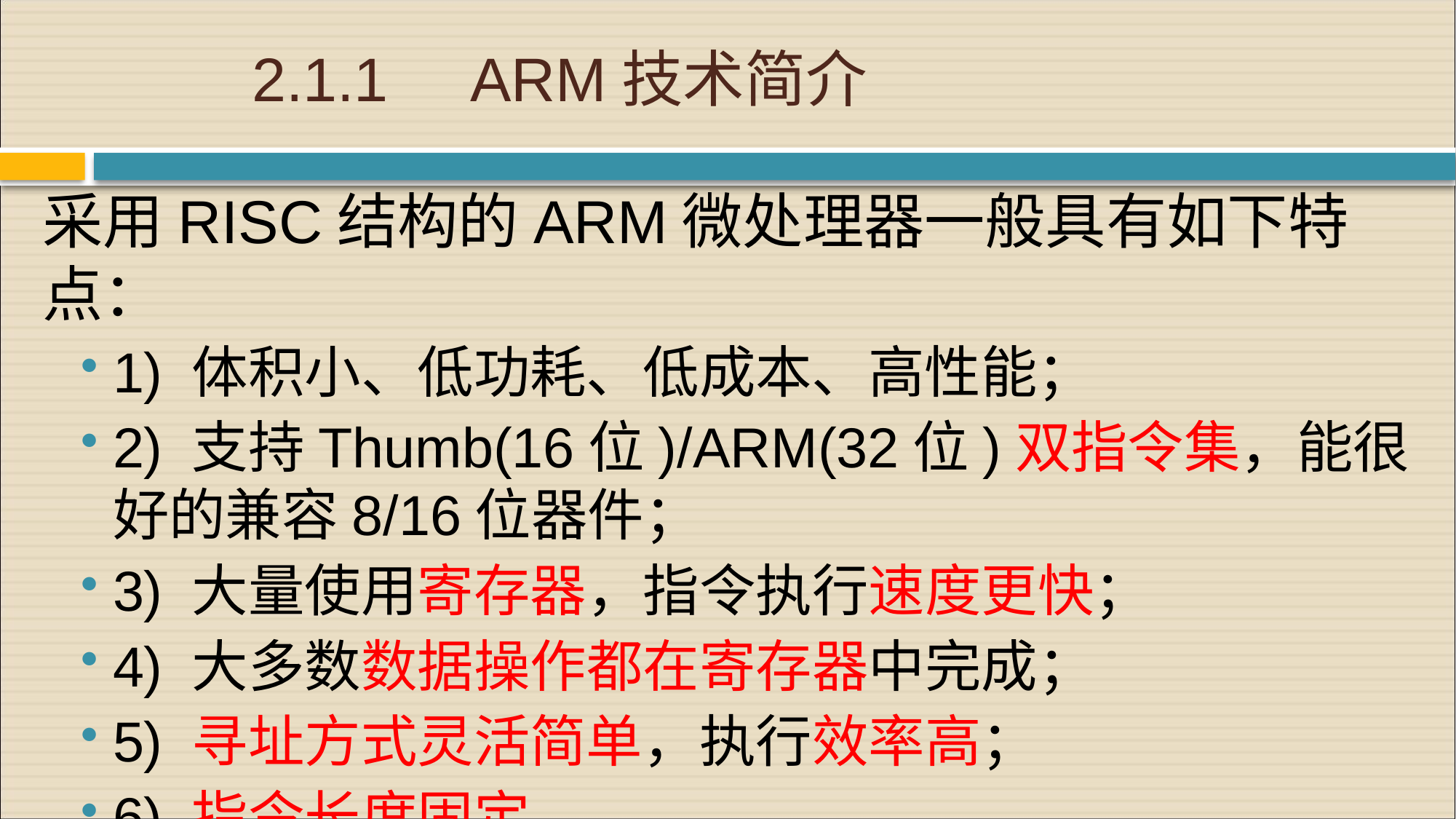

# 2.1.1	ARM技术简介
采用RISC结构的ARM微处理器一般具有如下特点：
1) 体积小、低功耗、低成本、高性能；
2) 支持Thumb(16位)/ARM(32位)双指令集，能很好的兼容8/16位器件；
3) 大量使用寄存器，指令执行速度更快；
4) 大多数数据操作都在寄存器中完成；
5) 寻址方式灵活简单，执行效率高；
6) 指令长度固定。